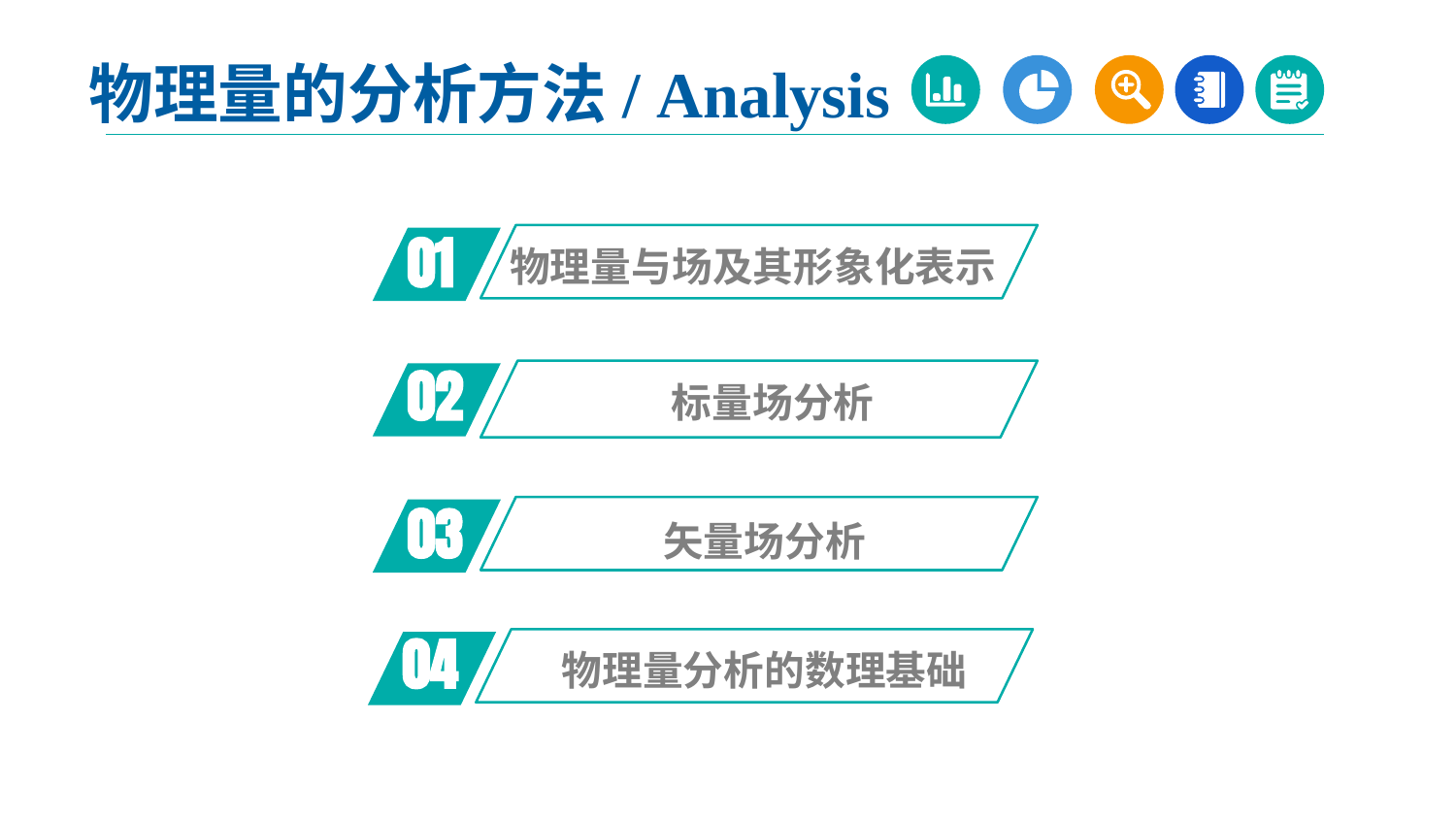

物理量的分析方法/ Analysis

01

物理量与场及其形象化表示
02

标量场分析
03

矢量场分析
04

物理量分析的数理基础